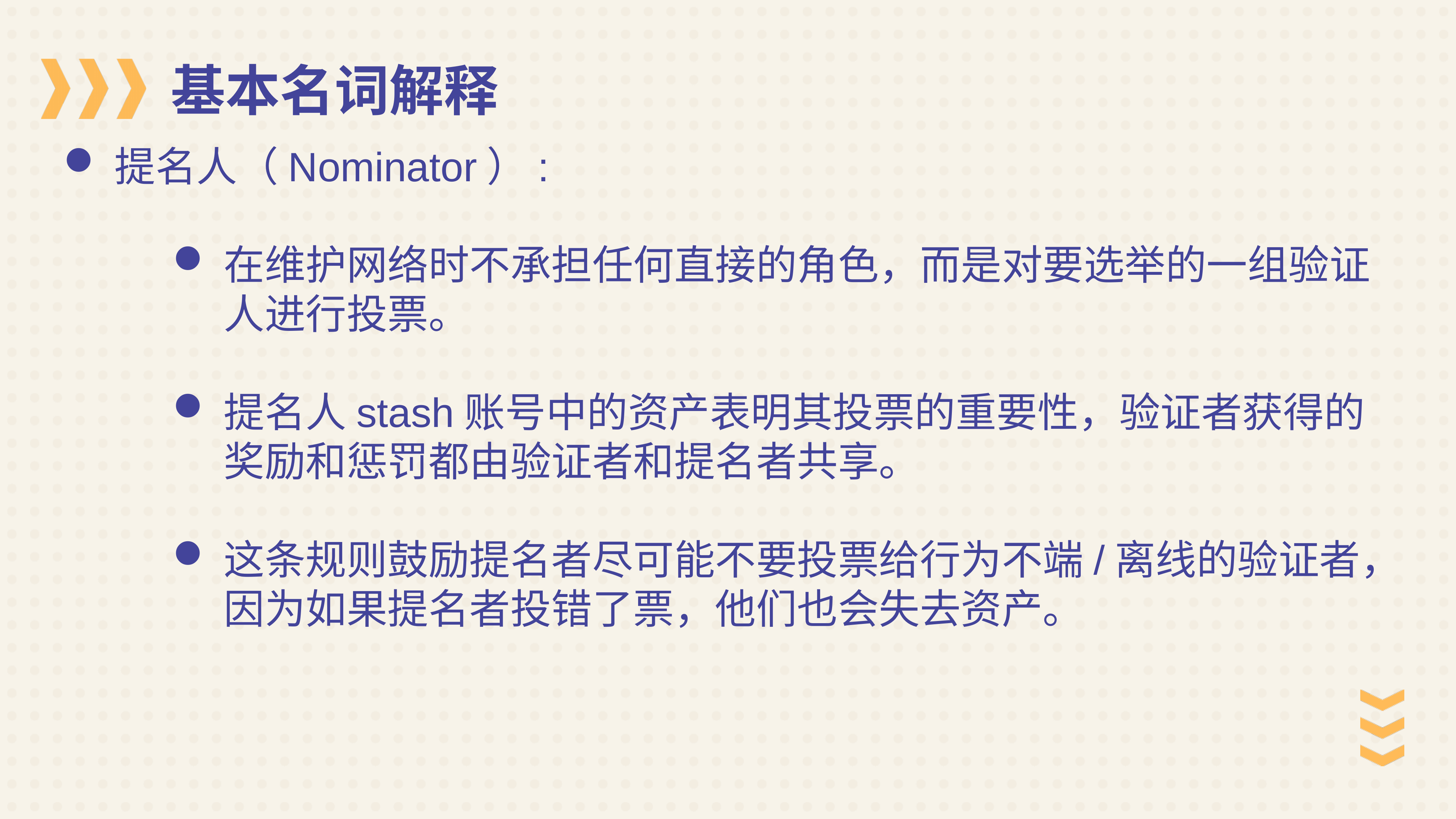

基本名词解释
提名人（Nominator）:

在维护网络时不承担任何直接的角色，而是对要选举的一组验证人进行投票。

提名人stash账号中的资产表明其投票的重要性，验证者获得的奖励和惩罚都由验证者和提名者共享。

这条规则鼓励提名者尽可能不要投票给行为不端/离线的验证者，因为如果提名者投错了票，他们也会失去资产。